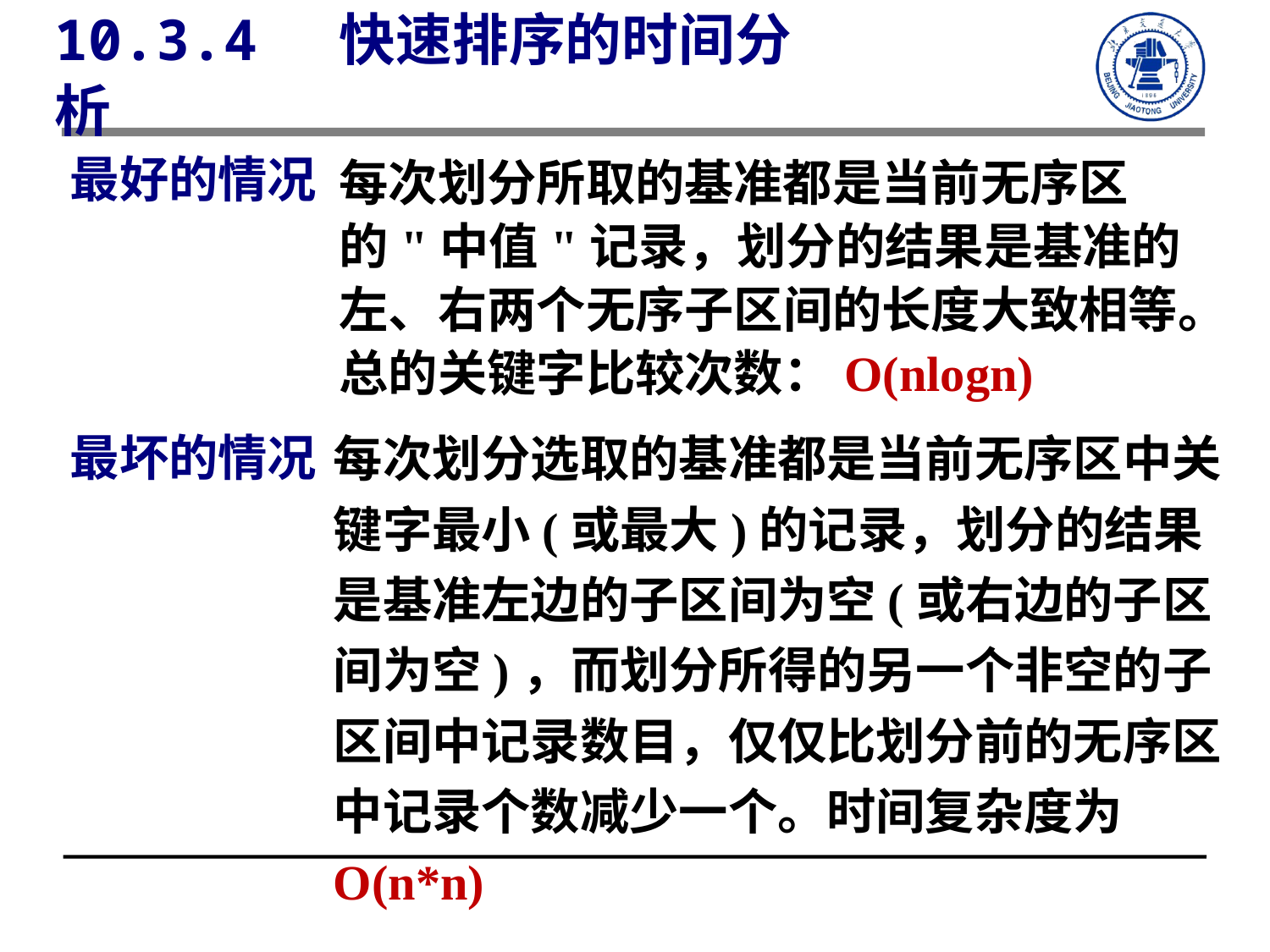

10.3.4  快速排序的时间分析
每次划分所取的基准都是当前无序区的"中值"记录，划分的结果是基准的左、右两个无序子区间的长度大致相等。总的关键字比较次数：O(nlogn)

最好的情况
每次划分选取的基准都是当前无序区中关键字最小(或最大)的记录，划分的结果是基准左边的子区间为空(或右边的子区间为空)，而划分所得的另一个非空的子区间中记录数目，仅仅比划分前的无序区中记录个数减少一个。时间复杂度为O(n*n)
最坏的情况